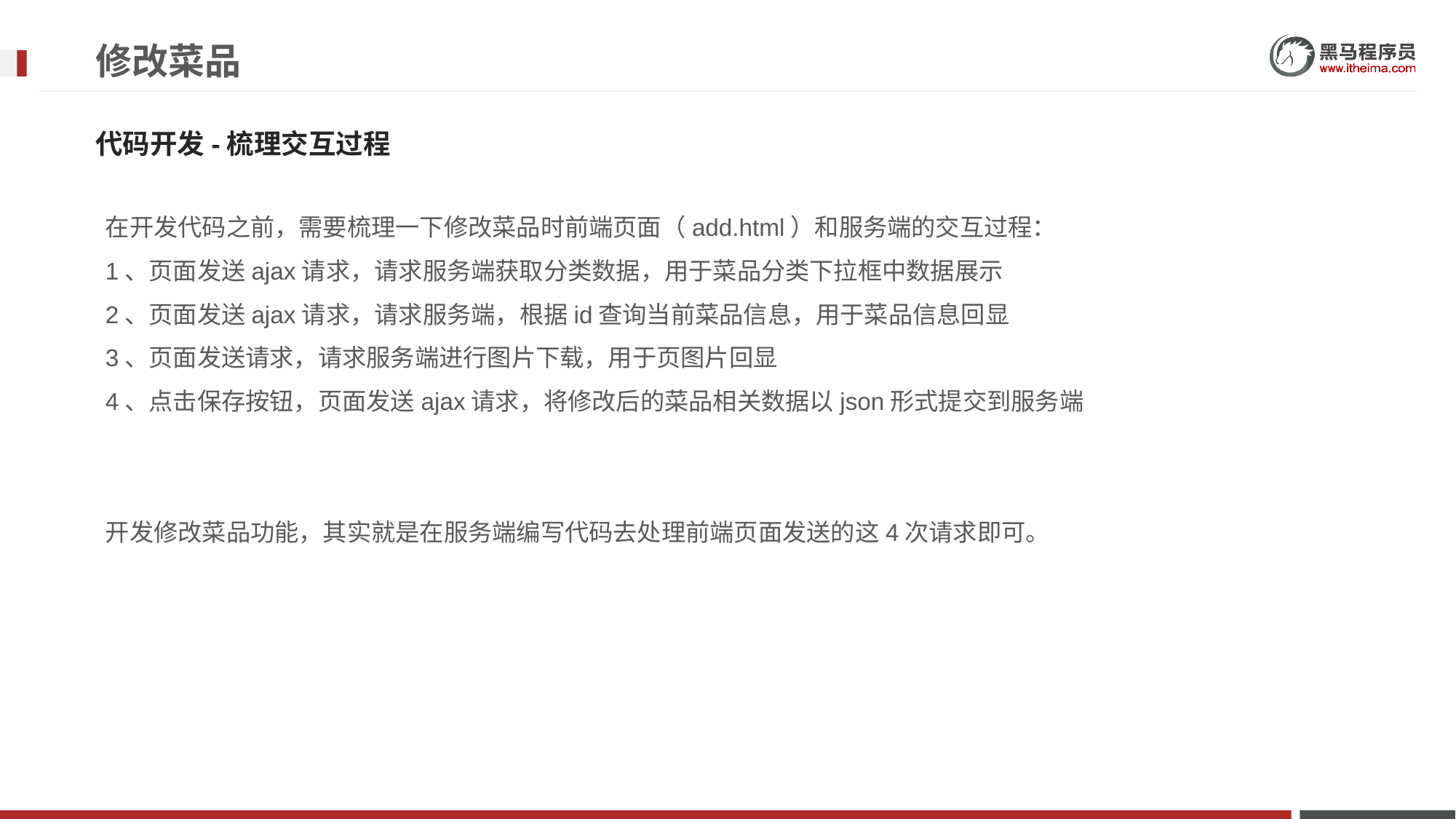

# 修改菜品
代码开发-梳理交互过程
在开发代码之前，需要梳理一下修改菜品时前端页面（add.html）和服务端的交互过程：
1、页面发送ajax请求，请求服务端获取分类数据，用于菜品分类下拉框中数据展示
2、页面发送ajax请求，请求服务端，根据id查询当前菜品信息，用于菜品信息回显
3、页面发送请求，请求服务端进行图片下载，用于页图片回显
4、点击保存按钮，页面发送ajax请求，将修改后的菜品相关数据以json形式提交到服务端

开发修改菜品功能，其实就是在服务端编写代码去处理前端页面发送的这4次请求即可。